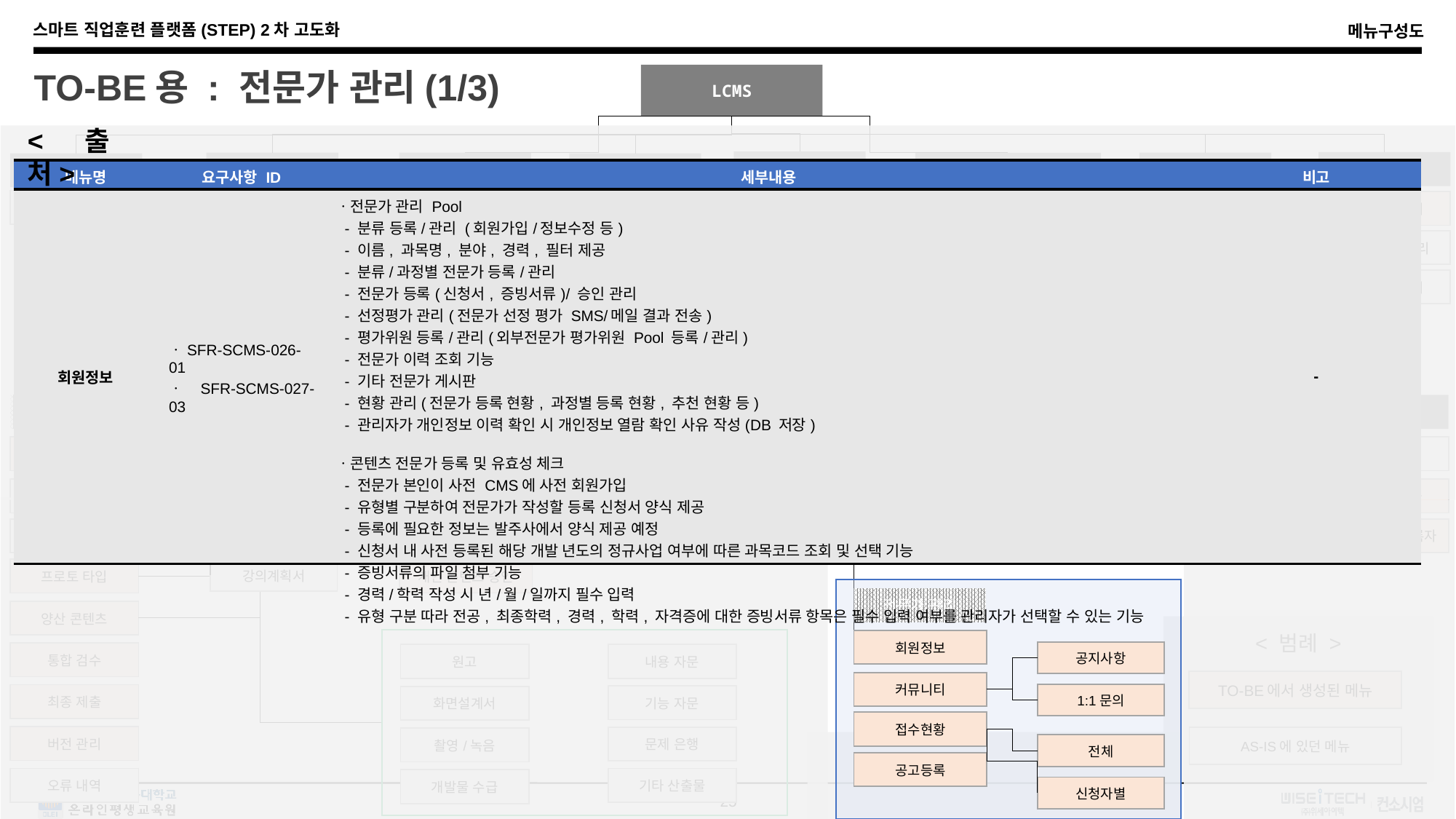

TO-BE용 : 전문가 관리(1/3)
LCMS
<출처>

통계
환경 설정
콘텐츠 관리
CP사 관리
고객지원
스튜디오 및 장비 관리
대시보드
사용자 관리
| 메뉴명 | 요구사항 ID | 세부내용 | 비고 |
| --- | --- | --- | --- |
| 회원정보 | ㆍSFR-SCMS-026-01 ㆍSFR-SCMS-027-03 | ㆍ전문가 관리 Pool - 분류 등록/관리 (회원가입/정보수정 등) - 이름, 과목명, 분야, 경력, 필터 제공 - 분류/과정별 전문가 등록/관리 - 전문가 등록(신청서, 증빙서류)/ 승인 관리 - 선정평가 관리(전문가 선정 평가 SMS/메일 결과 전송) - 평가위원 등록/관리(외부전문가 평가위원 Pool 등록/관리) - 전문가 이력 조회 기능 - 기타 전문가 게시판 - 현황 관리(전문가 등록 현황, 과정별 등록 현황, 추천 현황 등) - 관리자가 개인정보 이력 확인 시 개인정보 열람 확인 사유 작성(DB 저장) ㆍ콘텐츠 전문가 등록 및 유효성 체크 - 전문가 본인이 사전 CMS에 사전 회원가입 - 유형별 구분하여 전문가가 작성할 등록 신청서 양식 제공 - 등록에 필요한 정보는 발주사에서 양식 제공 예정 - 신청서 내 사전 등록된 해당 개발 년도의 정규사업 여부에 따른 과목코드 조회 및 선택 기능 - 증빙서류의 파일 첨부 기능 - 경력/학력 작성 시 년/월/일까지 필수 입력 - 유형 구분 따라 전공, 최종학력, 경력, 학력, 자격증에 대한 증빙서류 항목은 필수 입력 여부를 관리자가 선택할 수 있는 기능 | - |
| 콘텐츠 활용 현황 |
| --- |
| 대시보드 |
| --- |
| 사용자 관리 |
| --- |
| 공지사항 |
| --- |
| 분류체계 관리 |
| --- |
| 개발 관리 |
| --- |
| CP사 관리 |
| --- |
| 스튜디오 관리 |
| --- |
| 콘텐츠 개발 현황 |
| --- |
| 그룹 관리 |
| --- |
| 질의응답 |
| --- |
| 운영 관리 |
| --- |
| 계약관리 |
| --- |
| NCS 코드 관리 |
| --- |
| 휴일 관리 |
| --- |
| 콘텐츠 오류신고 현황 |
| --- |
| 전문가 관리 |
| --- |
| 자주묻는질문 |
| --- |
| 파일 탐색기 |
| --- |
| API 인증 관리 |
| --- |
| 카테고리 관리 |
| --- |
| 촬영 일정 관리 |
| --- |
| 발송 관리 |
| --- |
| 내용전문가 |
| --- |
| 콘텐츠별 별점 |
| --- |
| 자료실 |
| --- |
| 촬영 일정 예약 |
| --- |
| 콘텐츠 제작 공지사항 |
| --- |
| 퀴즈인 페이지 통계 |
| --- |
| 게시판 (CP, 교강사, 관리자) |
| --- |
| 장비대여 관리 |
| --- |
| 콘텐츠 제작 자료실 |
| --- |
| 장비대여 현황 |
| --- |
개발 관리
운영 관리
회원가입
| 콘텐츠 제작 질의사항 |
| --- |
| 총괄 |
| --- |
| 총괄 |
| --- |
| CP사 가입 |
| --- |
| 기본정보 |
| --- |
| 콘텐츠 오류 신고 |
| --- |
| 콘텐츠 전문가 |
| --- |
| 기본 정보 |
| --- |

| 내용전문가 |
| --- |
| 콘텐츠 평가 |
| --- |
| 개인 콘텐츠 등록자 |
| --- |
| 과목 코드 |
| --- |
| 프로토 타입 |
| --- |
| 강의계획서 |
| --- |
| 개인 콘텐츠 승인 |
| --- |

전문가 관리
| 양산 콘텐츠 |
| --- |

< 범례 >

| 회원정보 |
| --- |
| 공지사항 |
| --- |
| 통합 검수 |
| --- |
| 원고 |
| --- |
| 내용 자문 |
| --- |
| TO-BE에서 생성된 메뉴 |
| --- |
| 커뮤니티 |
| --- |
| 1:1문의 |
| --- |
| 최종 제출 |
| --- |
| 기능 자문 |
| --- |
| 화면설계서 |
| --- |
| 접수현황 |
| --- |
| 버전 관리 |
| --- |
| 문제 은행 |
| --- |
| AS-IS에 있던 메뉴 |
| --- |
| 촬영/녹음 |
| --- |

| 전체 |
| --- |
| 공고등록 |
| --- |
| 오류 내역 |
| --- |
| 기타 산출물 |
| --- |
| 개발물 수급 |
| --- |
| 신청자별 |
| --- |